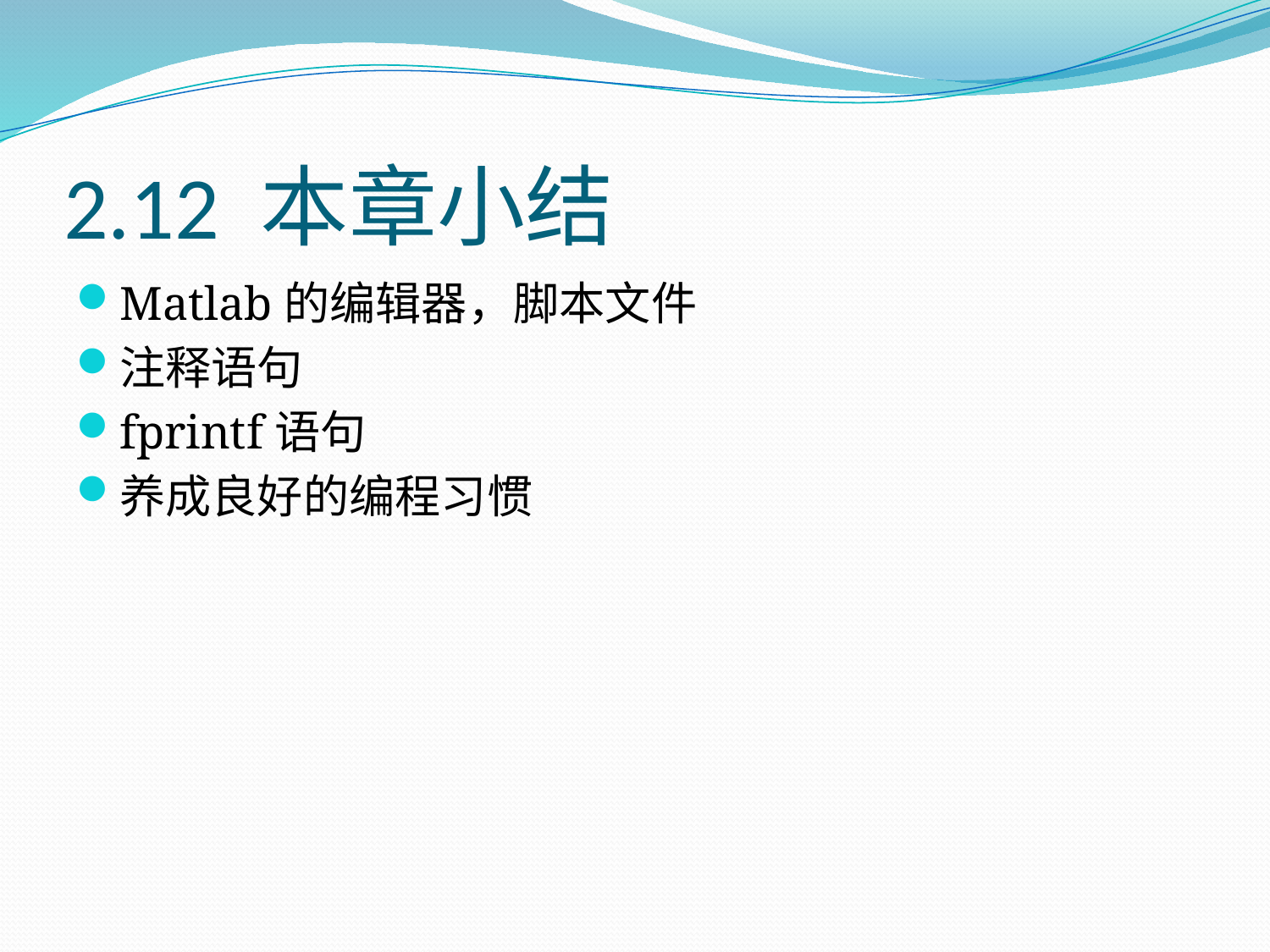

# 2.12 本章小结
Matlab的编辑器，脚本文件
注释语句
fprintf语句
养成良好的编程习惯